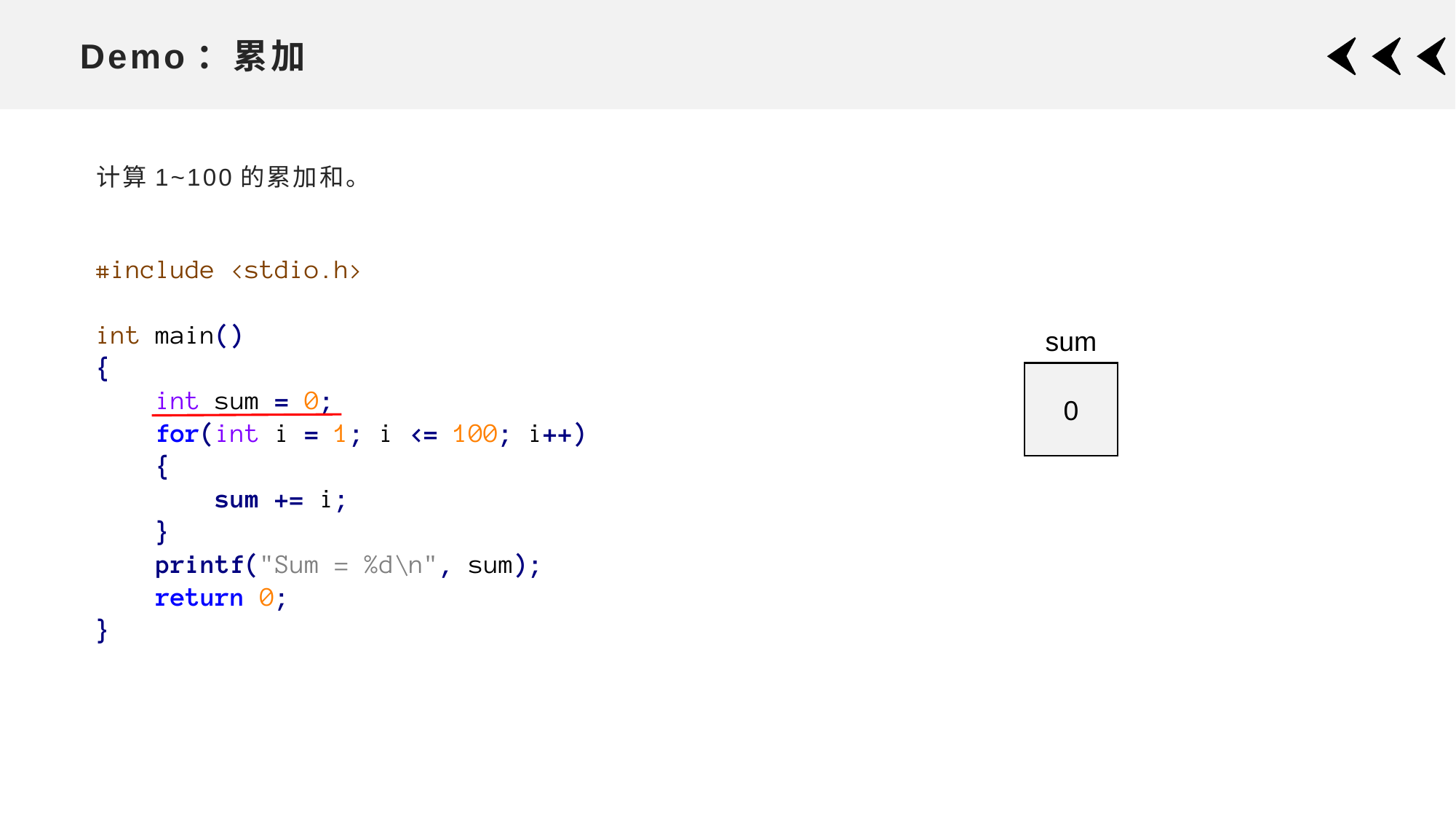

# Demo：累加
计算1~100的累加和。
#include <stdio.h> int main(){    int sum = 0;    for(int i = 1; i <= 100; i++)    {        sum += i;    }    printf("Sum = %d\n", sum);    return 0;}
sum
0